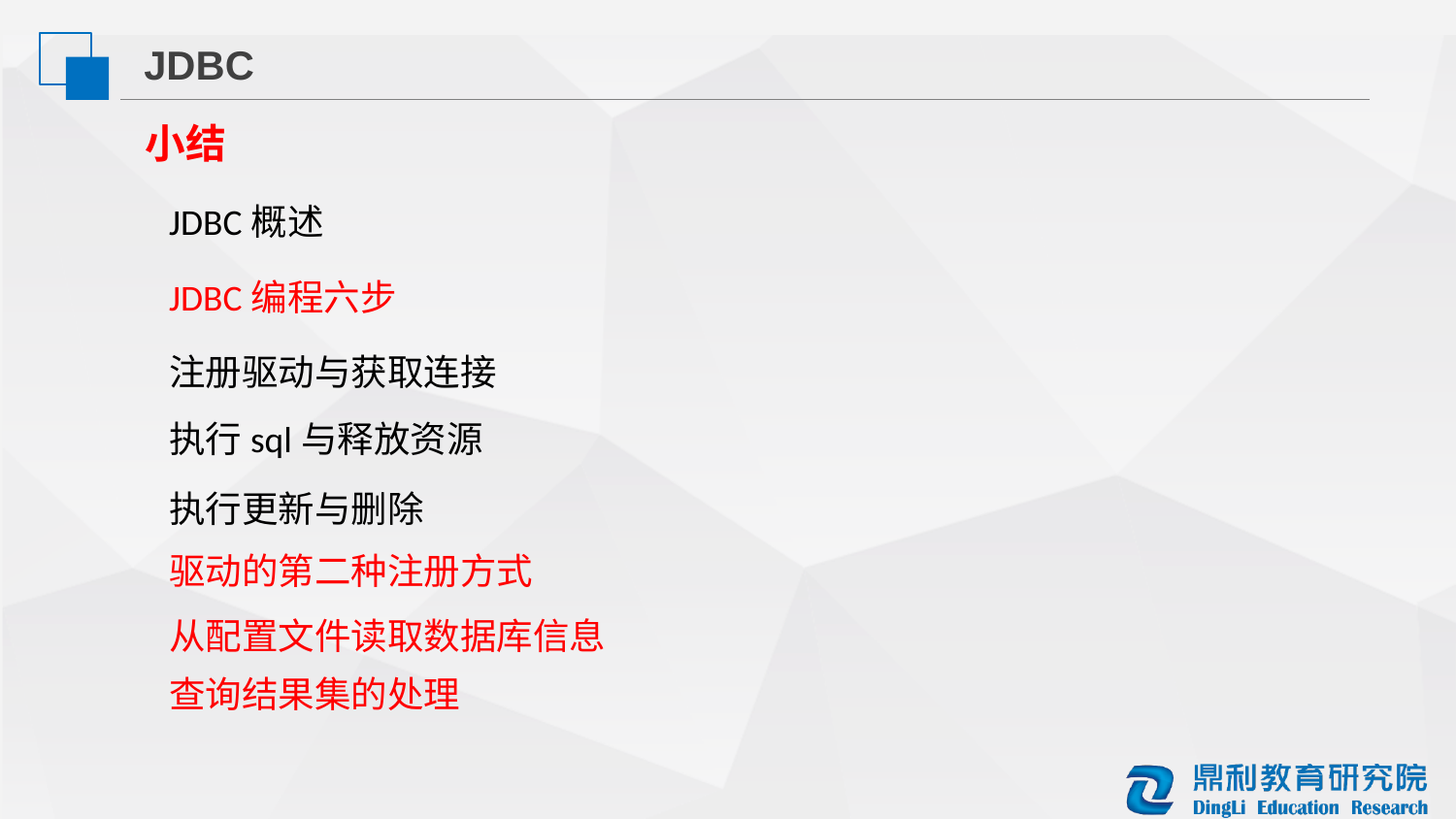

JDBC
小结
JDBC概述
JDBC编程六步
注册驱动与获取连接
执行sql与释放资源
执行更新与删除
驱动的第二种注册方式
从配置文件读取数据库信息
查询结果集的处理